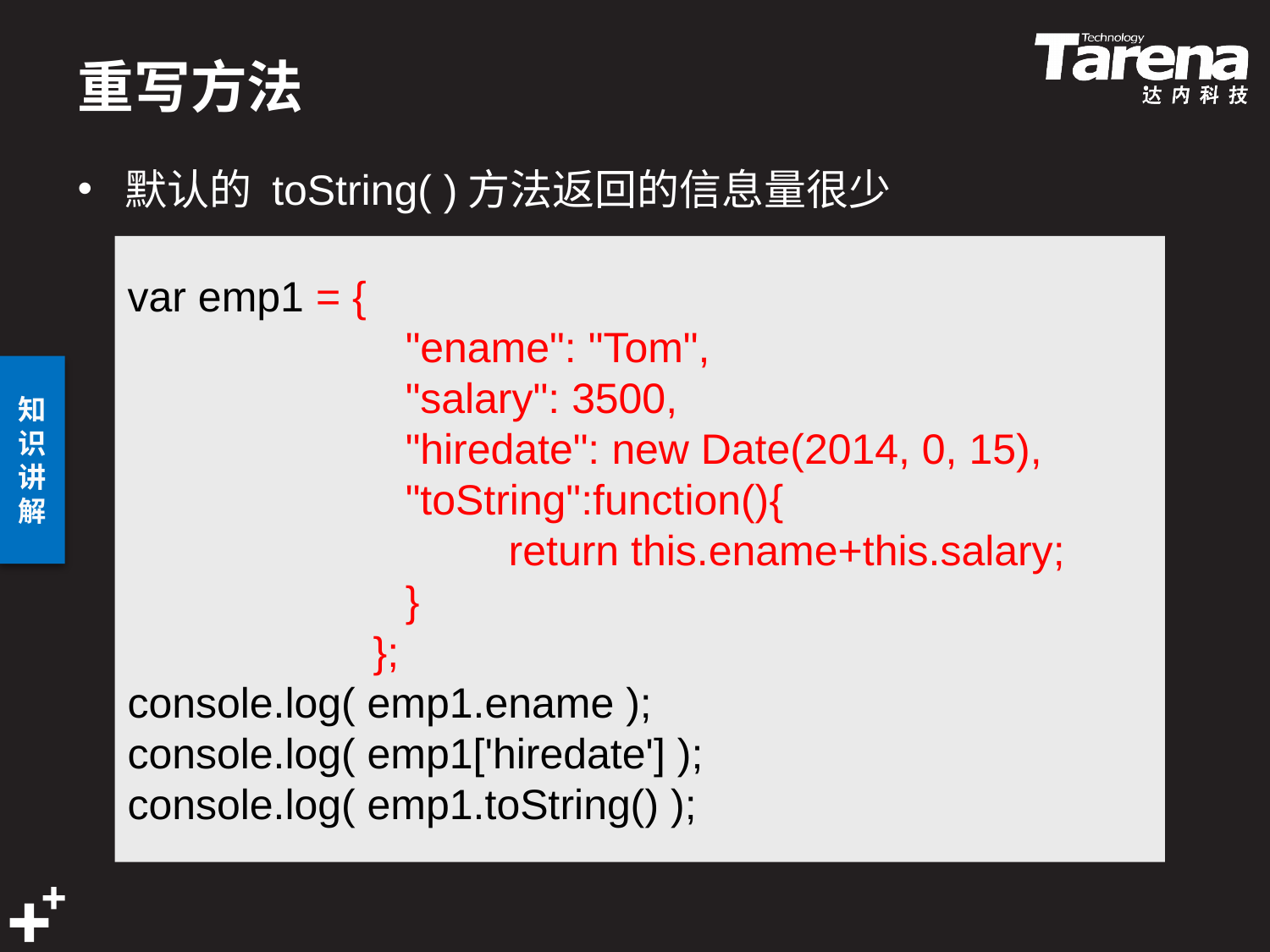

# 重写方法
默认的 toString( )方法返回的信息量很少
var emp1 = {
		  "ename": "Tom",
		  "salary": 3500,
		  "hiredate": new Date(2014, 0, 15),
		  "toString":function(){
			return this.ename+this.salary;
		  }
	          };
console.log( emp1.ename );
console.log( emp1['hiredate'] );
console.log( emp1.toString() );